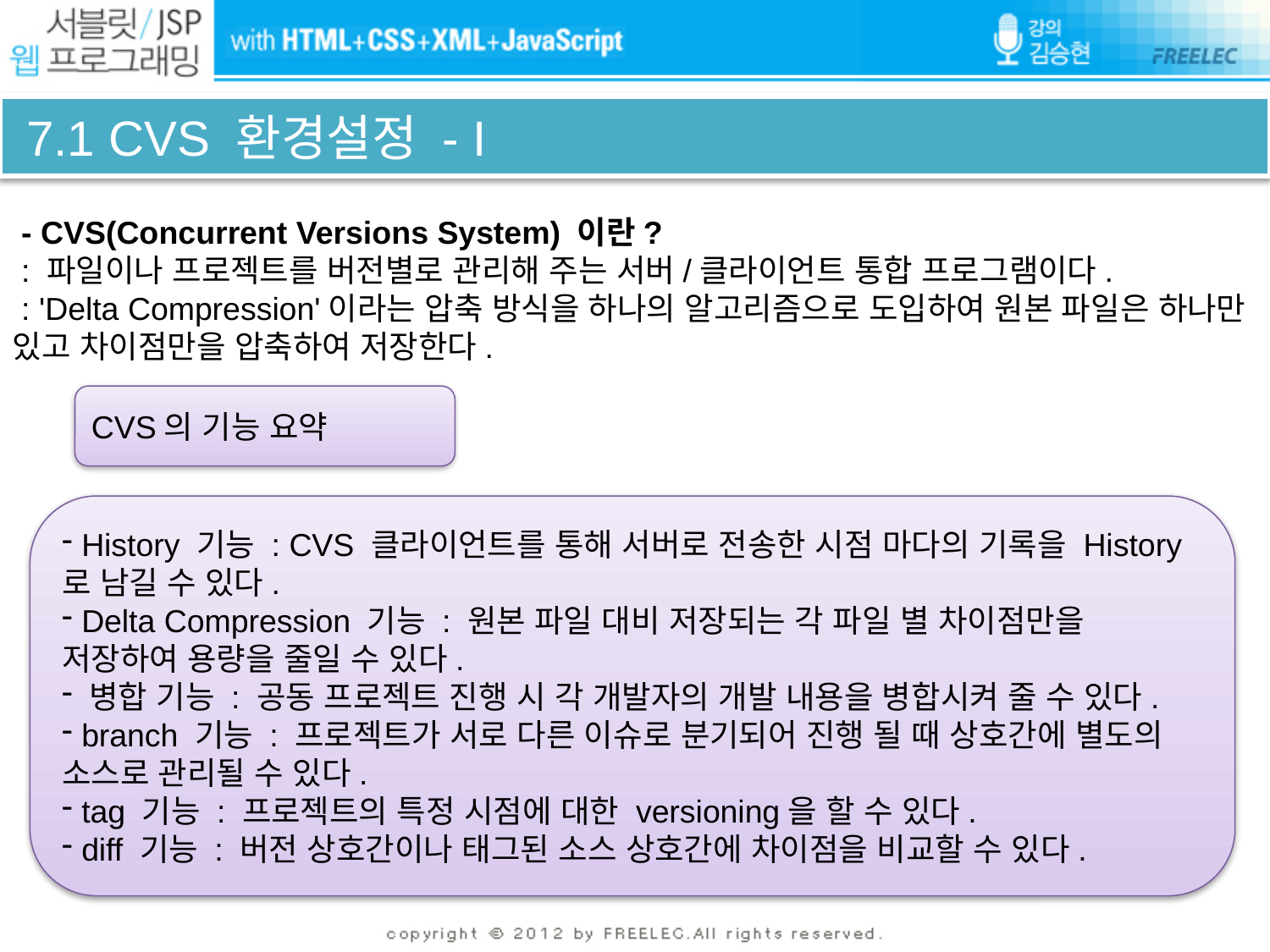

# 7.1 CVS 환경설정 - I
 - CVS(Concurrent Versions System) 이란?
 : 파일이나 프로젝트를 버전별로 관리해 주는 서버/클라이언트 통합 프로그램이다.
 : 'Delta Compression'이라는 압축 방식을 하나의 알고리즘으로 도입하여 원본 파일은 하나만 있고 차이점만을 압축하여 저장한다.
CVS의 기능 요약
 History 기능 : CVS 클라이언트를 통해 서버로 전송한 시점 마다의 기록을 History로 남길 수 있다.
 Delta Compression 기능 : 원본 파일 대비 저장되는 각 파일 별 차이점만을 저장하여 용량을 줄일 수 있다.
 병합 기능 : 공동 프로젝트 진행 시 각 개발자의 개발 내용을 병합시켜 줄 수 있다.
 branch 기능 : 프로젝트가 서로 다른 이슈로 분기되어 진행 될 때 상호간에 별도의 소스로 관리될 수 있다.
 tag 기능 : 프로젝트의 특정 시점에 대한 versioning을 할 수 있다.
 diff 기능 : 버전 상호간이나 태그된 소스 상호간에 차이점을 비교할 수 있다.